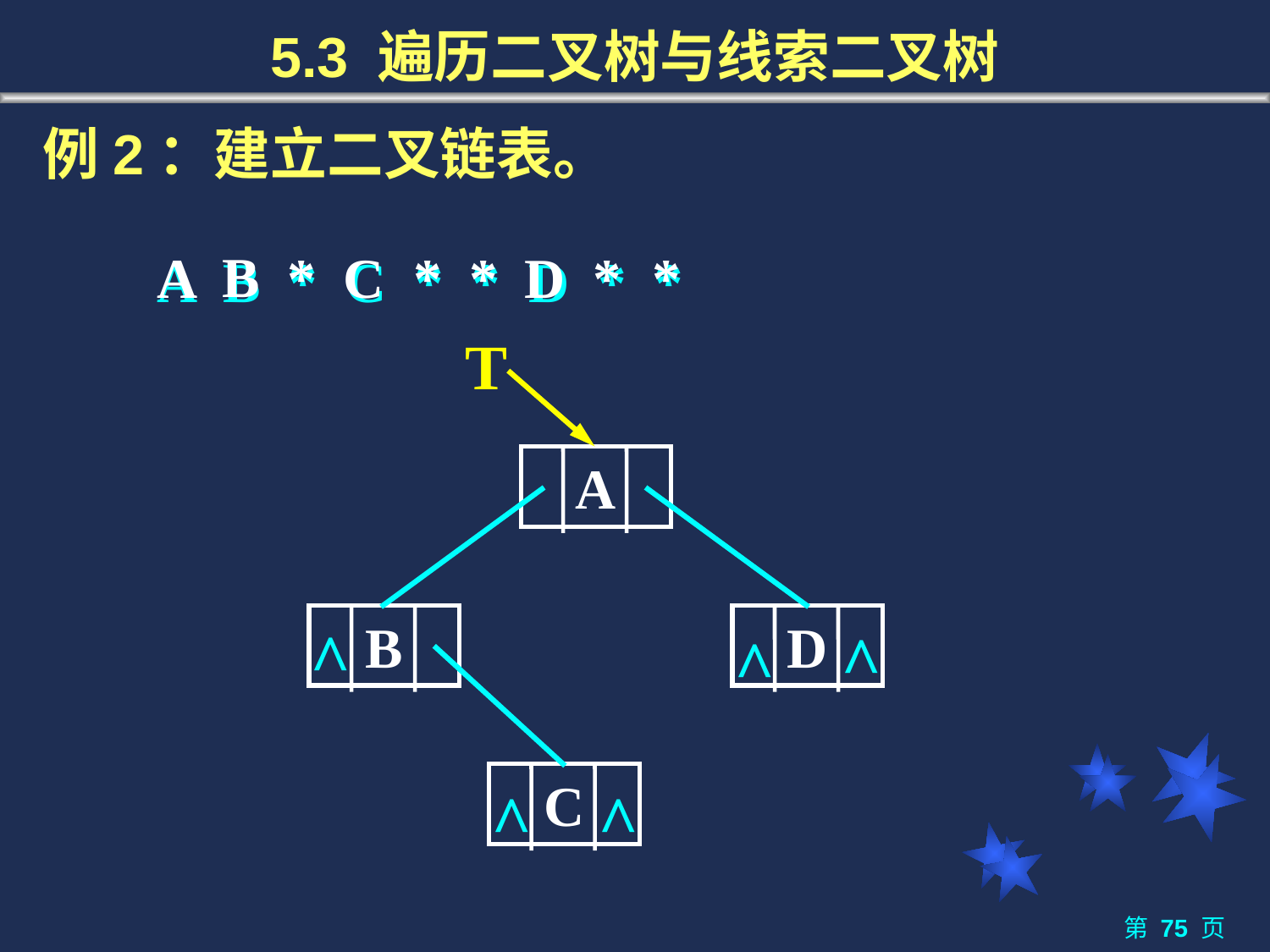

# 5.3 遍历二叉树与线索二叉树
例2：建立二叉链表。
A  B  *  C  *  *  D  *  *
B
C
A
D
*
*
*
*
*
T

A

B

D

^
^
^

C

^
^
第 75 页